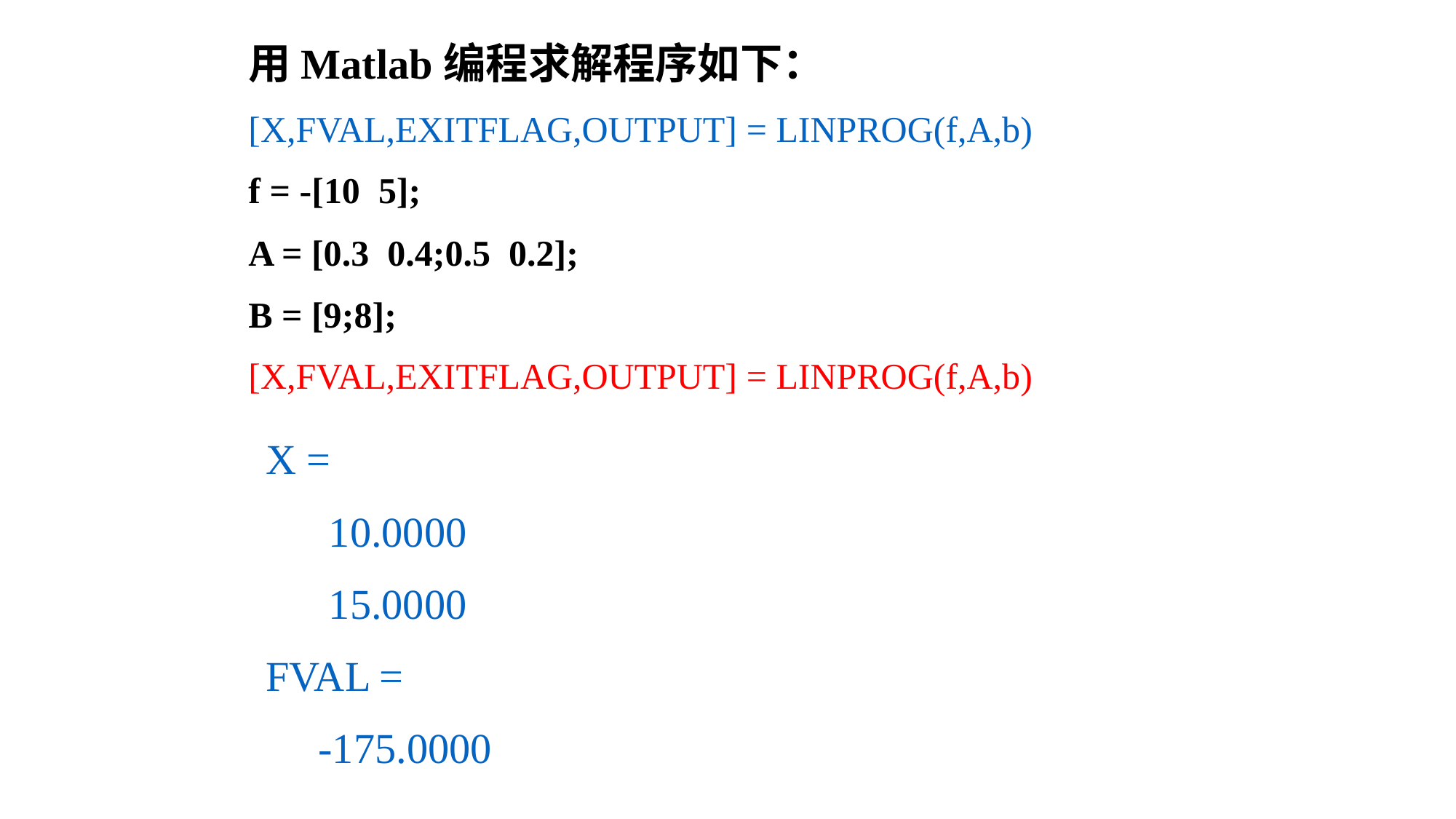

用Matlab编程求解程序如下：
[X,FVAL,EXITFLAG,OUTPUT] = LINPROG(f,A,b)
f = -[10  5];
A = [0.3  0.4;0.5  0.2];
B = [9;8];
[X,FVAL,EXITFLAG,OUTPUT] = LINPROG(f,A,b)
X =
      10.0000
      15.0000
FVAL =
     -175.0000